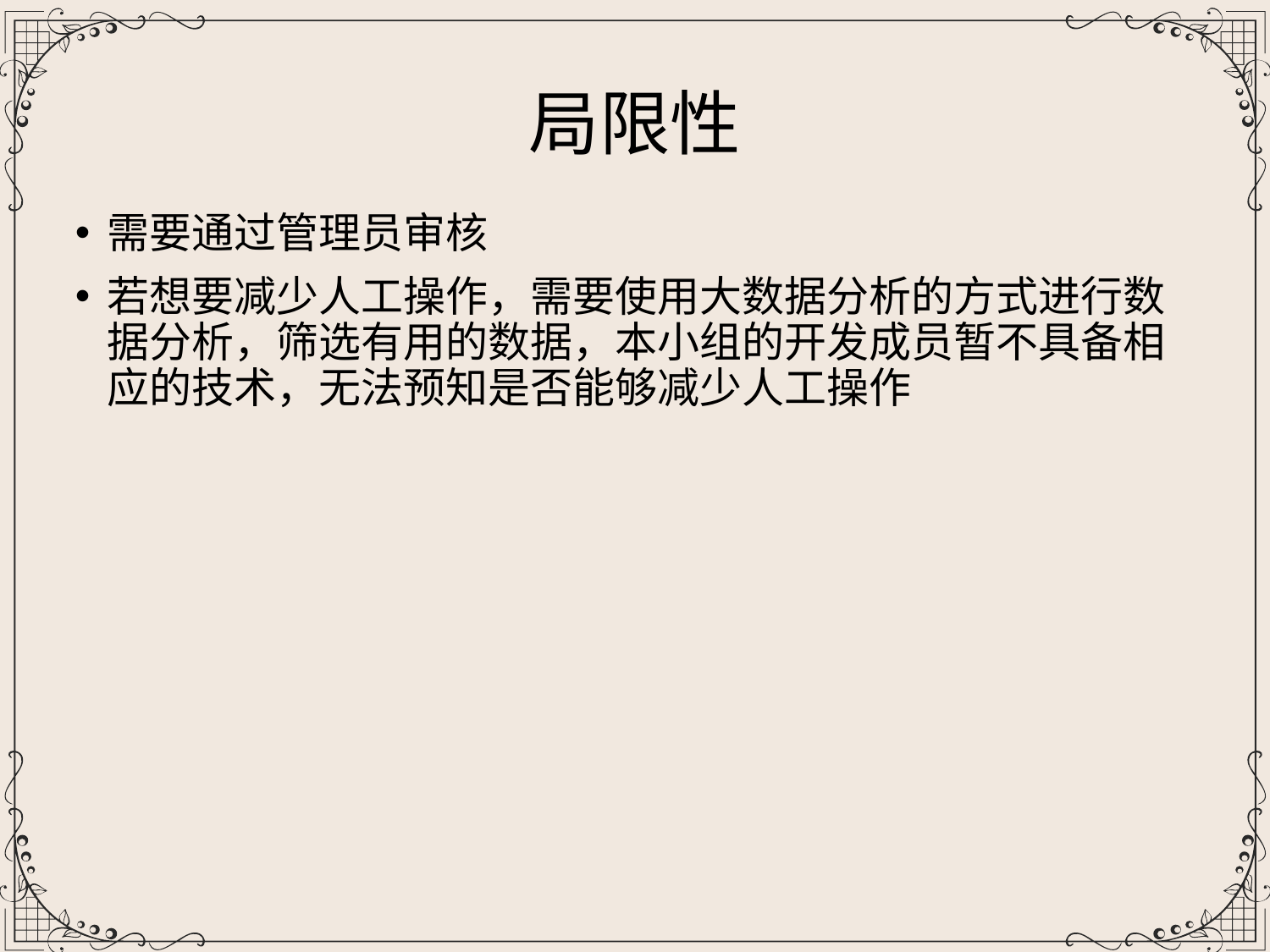

局限性
需要通过管理员审核
若想要减少人工操作，需要使用大数据分析的方式进行数据分析，筛选有用的数据，本小组的开发成员暂不具备相应的技术，无法预知是否能够减少人工操作